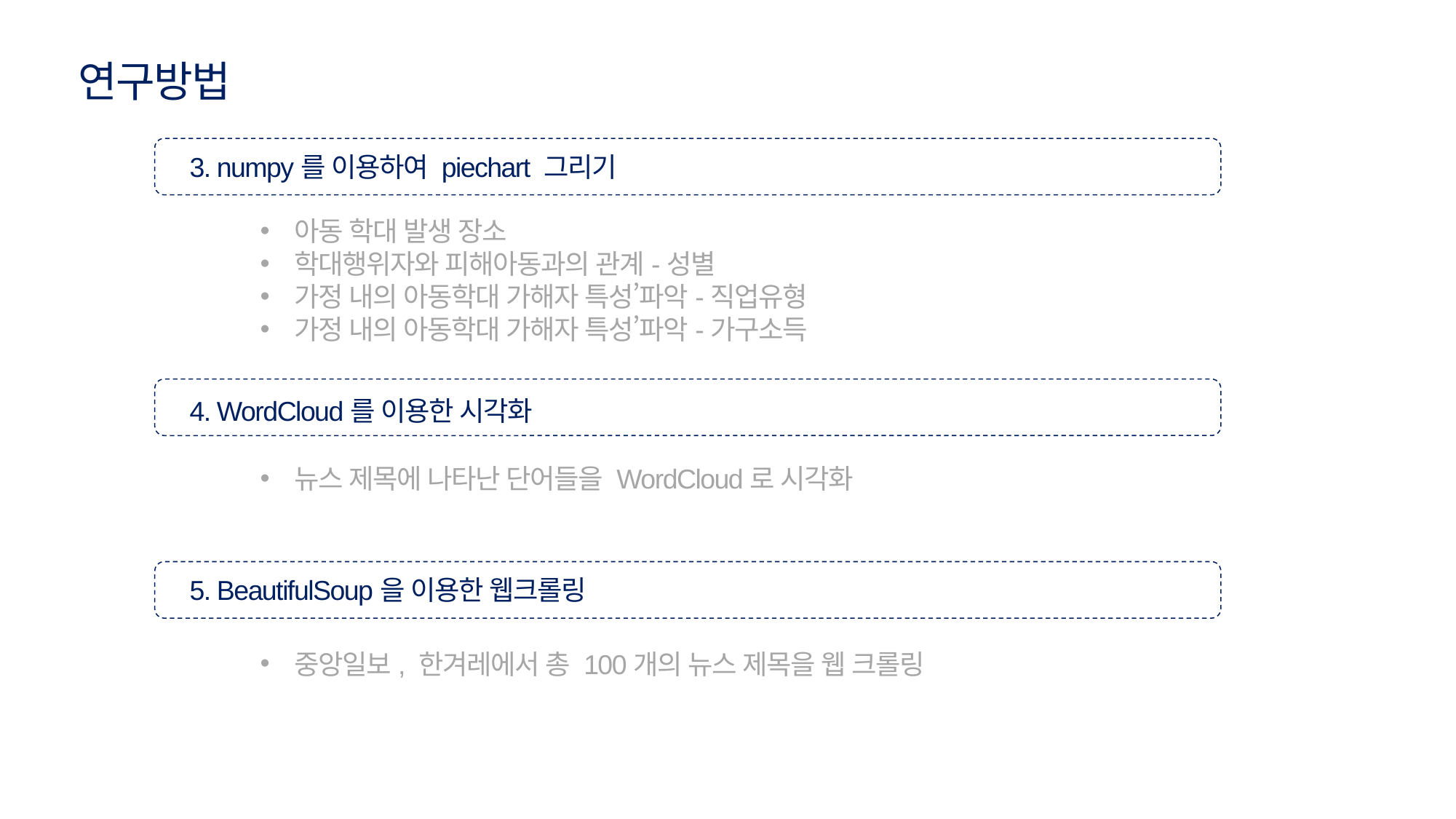

연구방법

3. numpy를 이용하여 piechart 그리기
아동 학대 발생 장소
학대행위자와 피해아동과의 관계-성별
가정 내의 아동학대 가해자 특성’파악-직업유형
가정 내의 아동학대 가해자 특성’파악-가구소득

4. WordCloud를 이용한 시각화
뉴스 제목에 나타난 단어들을 WordCloud로 시각화

5. BeautifulSoup을 이용한 웹크롤링
중앙일보, 한겨레에서 총 100개의 뉴스 제목을 웹 크롤링